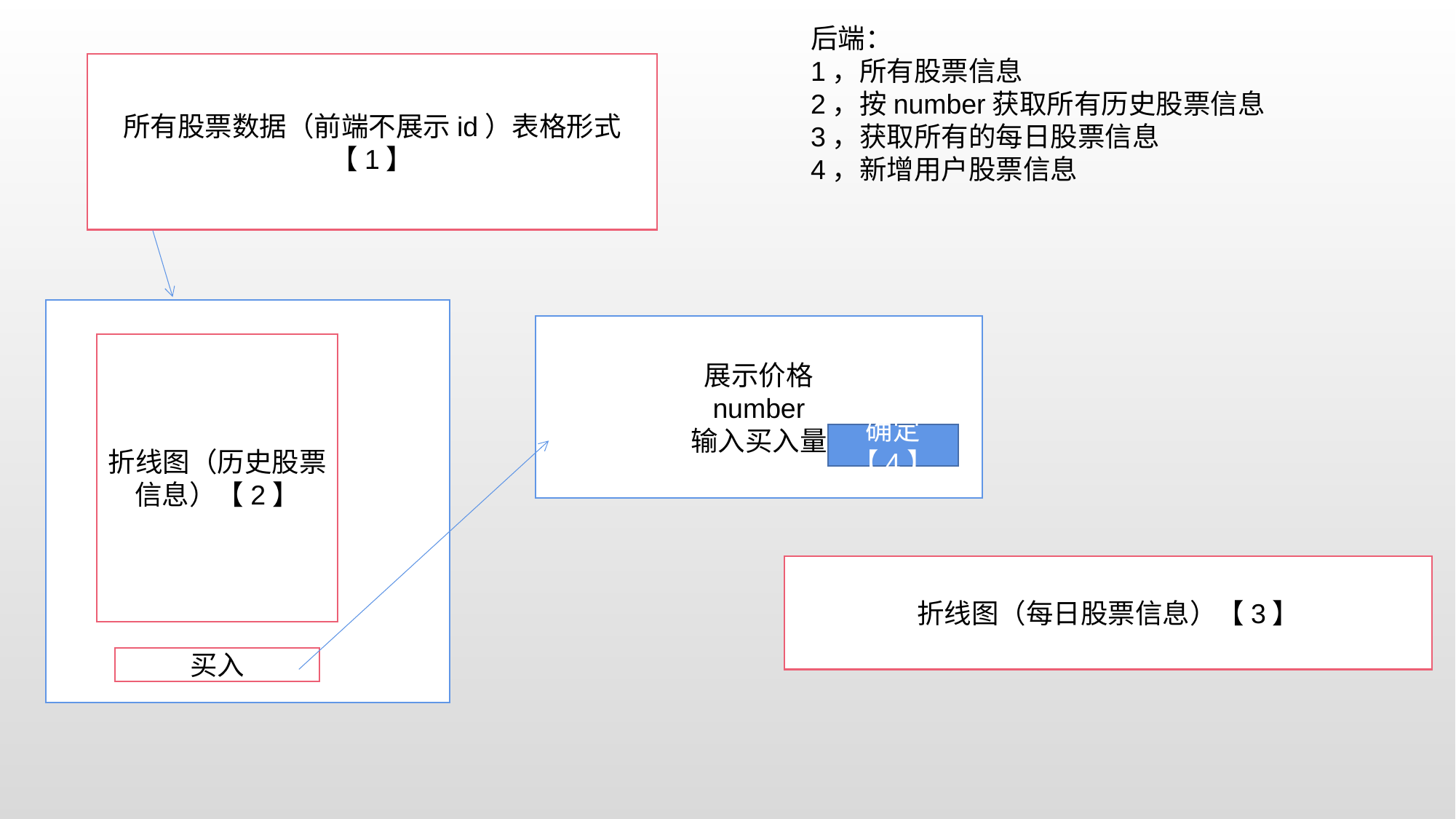

后端：
1，所有股票信息
2，按number获取所有历史股票信息
3，获取所有的每日股票信息
4，新增用户股票信息
所有股票数据（前端不展示id）表格形式【1】

点击
展示价格
number
输入买入量
折线图（历史股票信息）【2】
确定【4】

折线图（每日股票信息）【3】

买入